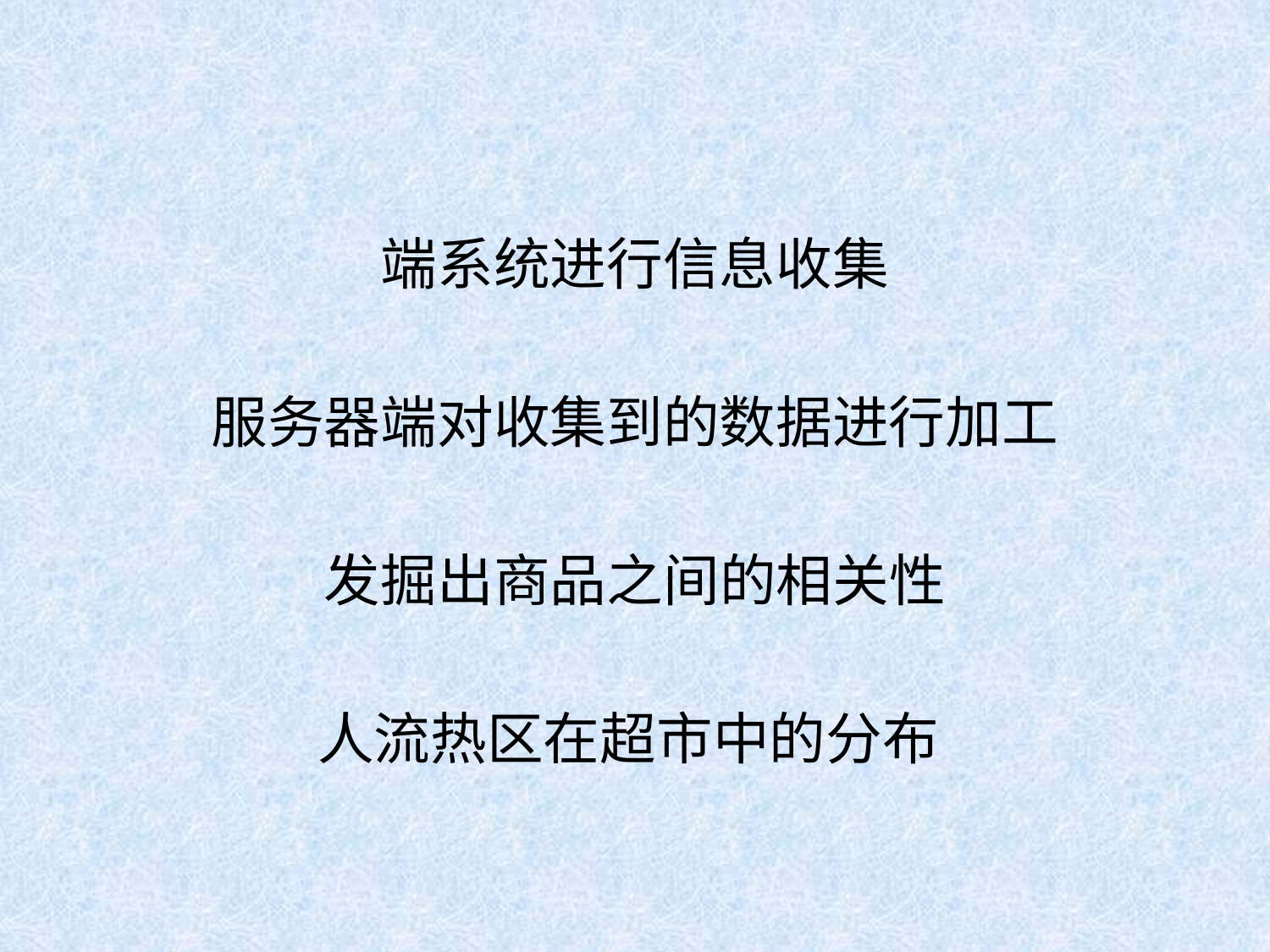

端系统进行信息收集

服务器端对收集到的数据进行加工

发掘出商品之间的相关性

人流热区在超市中的分布